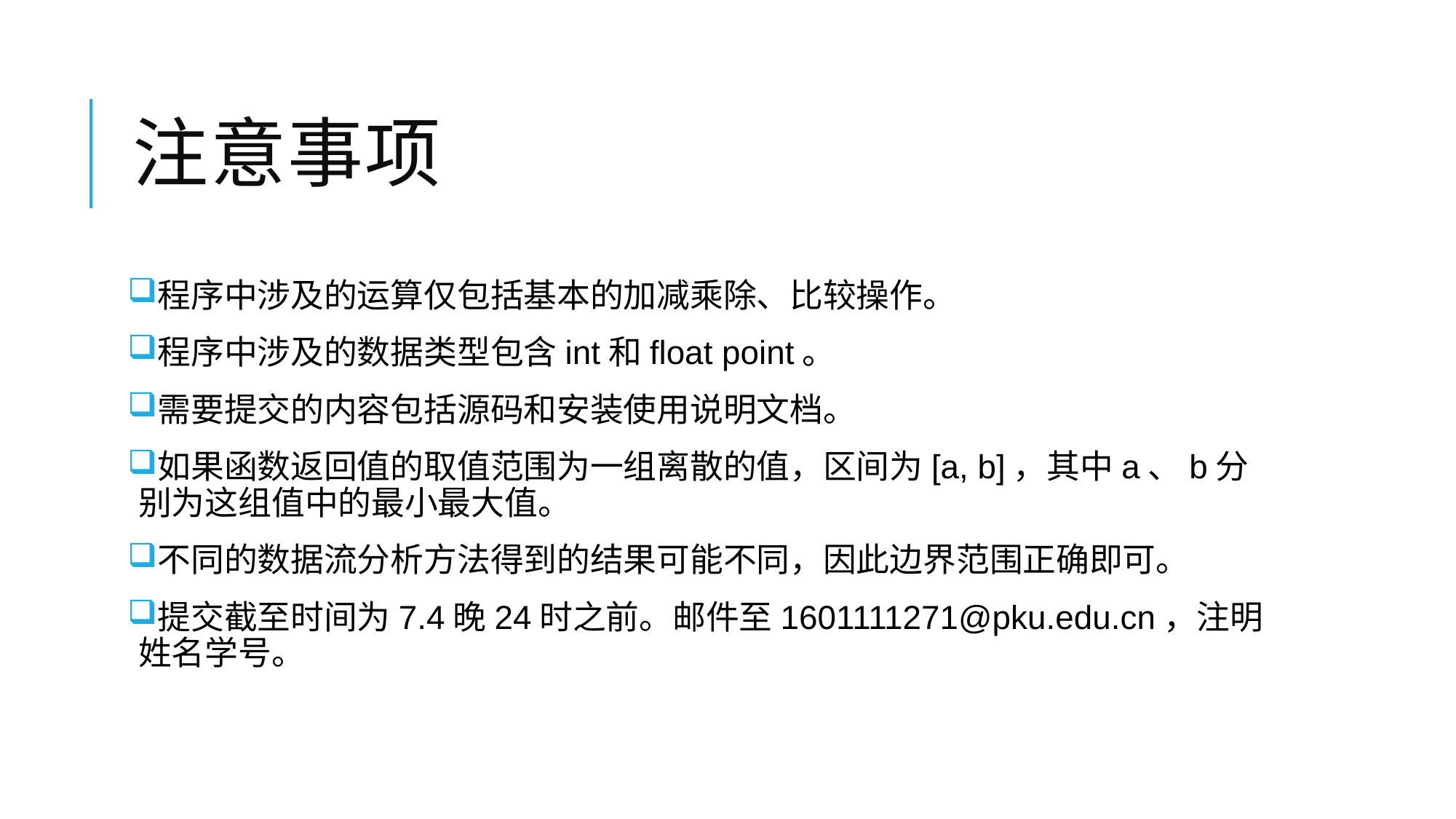

# 注意事项
程序中涉及的运算仅包括基本的加减乘除、比较操作。
程序中涉及的数据类型包含int和float point。
需要提交的内容包括源码和安装使用说明文档。
如果函数返回值的取值范围为一组离散的值，区间为[a, b]，其中a、b分别为这组值中的最小最大值。
不同的数据流分析方法得到的结果可能不同，因此边界范围正确即可。
提交截至时间为7.4晚24时之前。邮件至1601111271@pku.edu.cn，注明姓名学号。